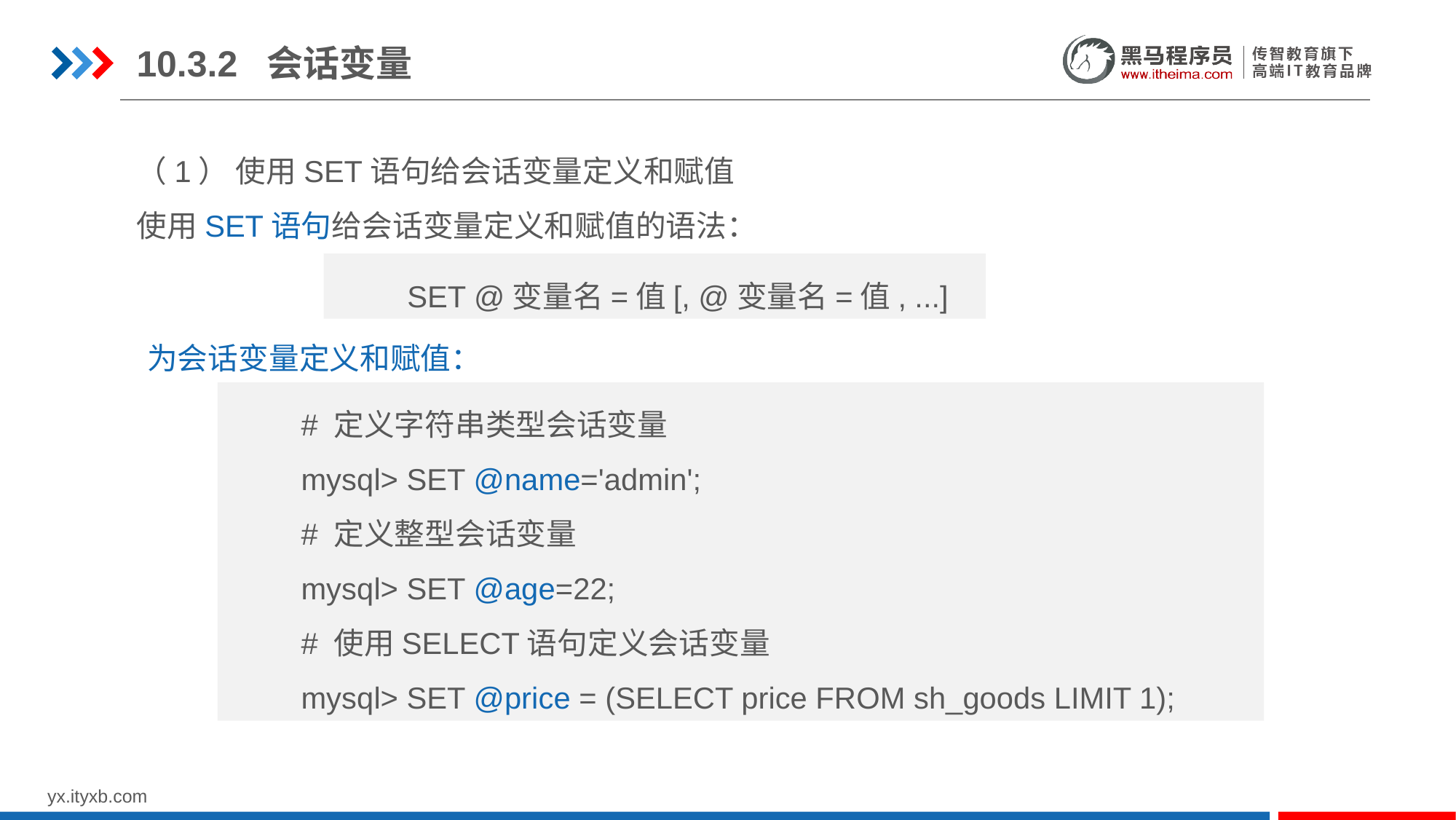

10.3.2  会话变量
（1） 使用SET语句给会话变量定义和赋值
使用SET语句给会话变量定义和赋值的语法：
SET @变量名=值[, @变量名=值, ...]
为会话变量定义和赋值：
# 定义字符串类型会话变量
mysql> SET @name='admin';
# 定义整型会话变量
mysql> SET @age=22;
# 使用SELECT语句定义会话变量
mysql> SET @price = (SELECT price FROM sh_goods LIMIT 1);